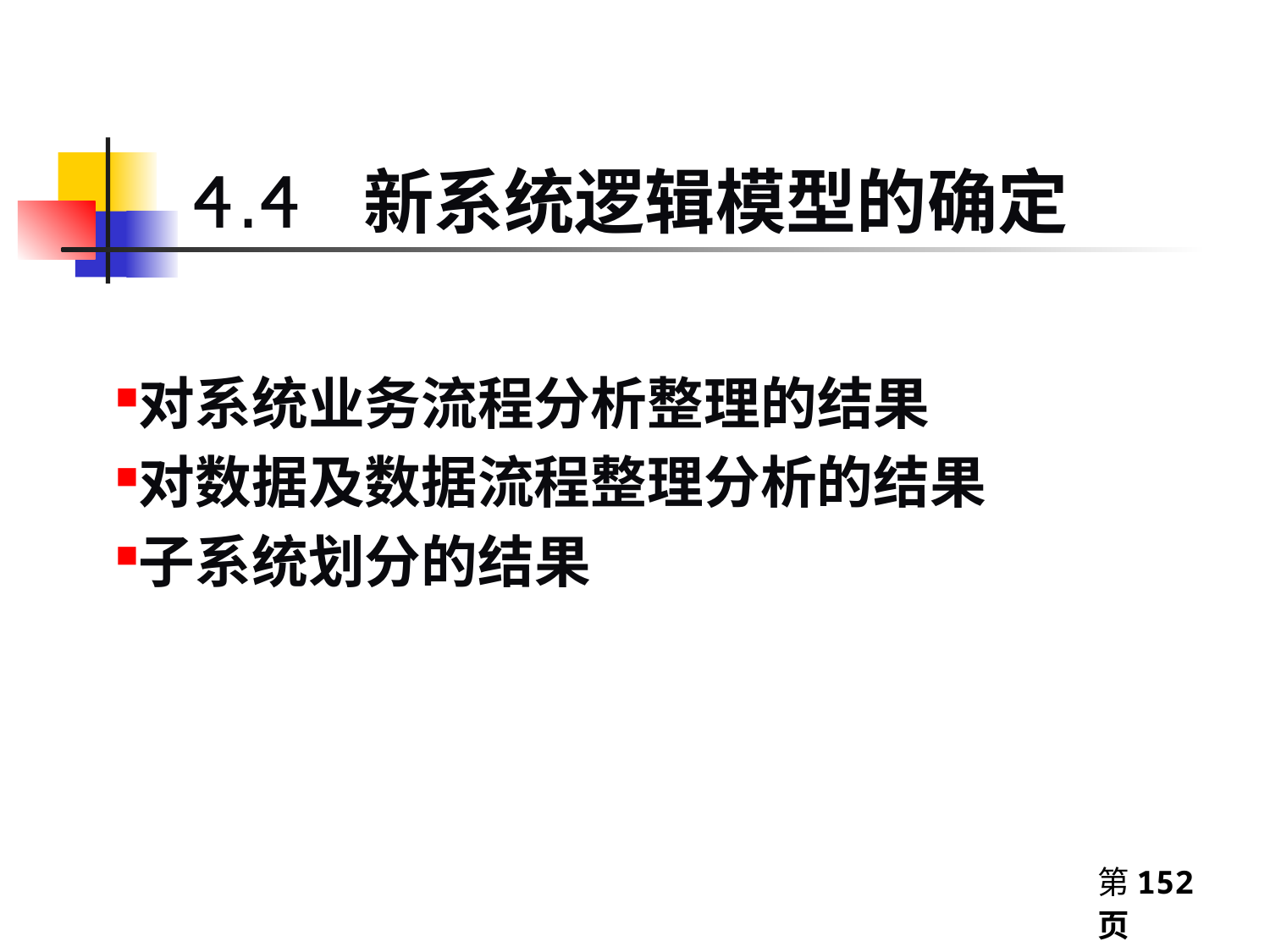

4.4  新系统逻辑模型的确定

对系统业务流程分析整理的结果
对数据及数据流程整理分析的结果
子系统划分的结果